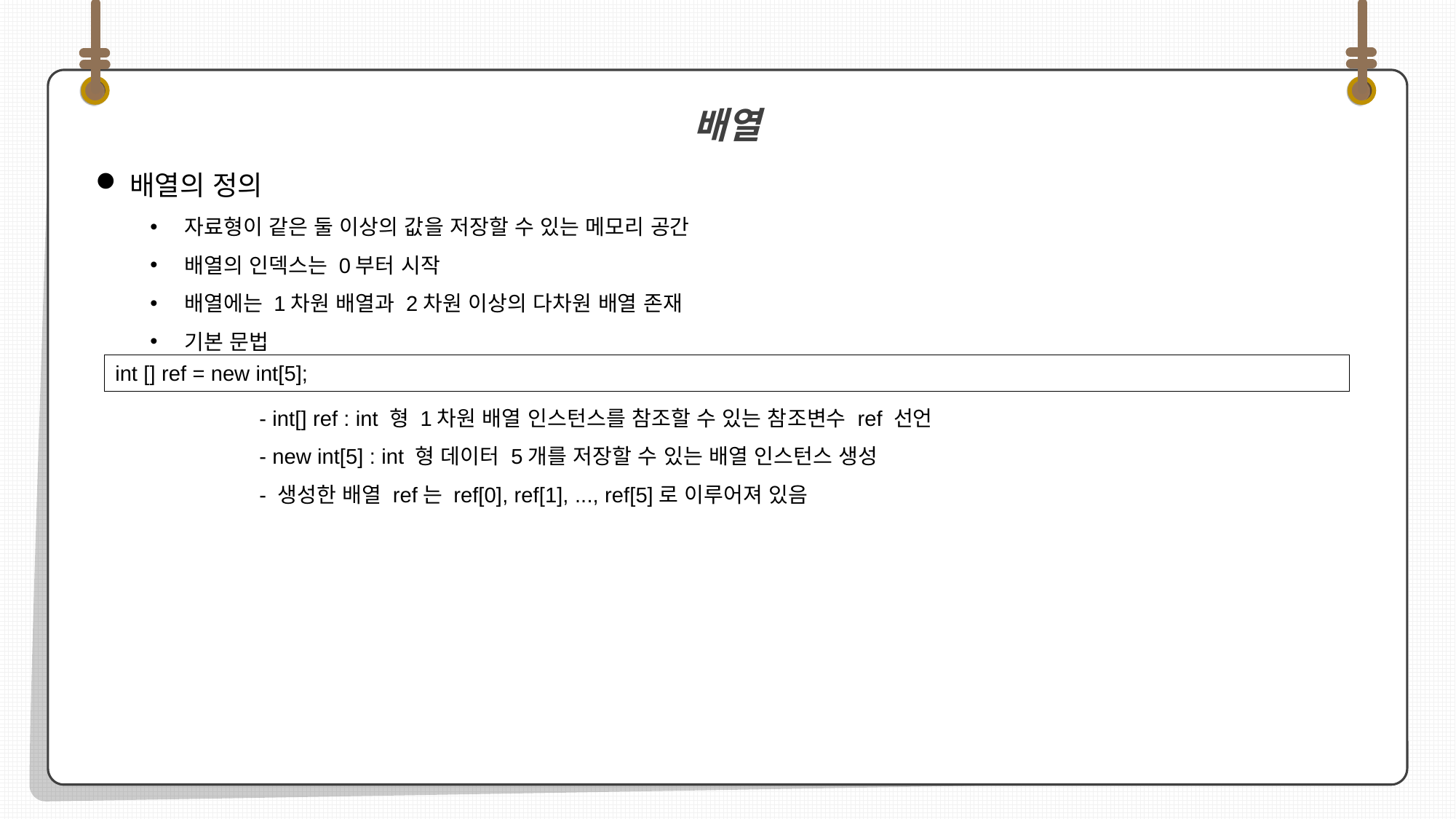

배열의 정의
자료형이 같은 둘 이상의 값을 저장할 수 있는 메모리 공간
배열의 인덱스는 0부터 시작
배열에는 1차원 배열과 2차원 이상의 다차원 배열 존재
기본 문법

	- int[] ref : int 형 1차원 배열 인스턴스를 참조할 수 있는 참조변수 ref 선언
	- new int[5] : int 형 데이터 5개를 저장할 수 있는 배열 인스턴스 생성
	- 생성한 배열 ref는 ref[0], ref[1], ..., ref[5]로 이루어져 있음

배열

int [] ref = new int[5];